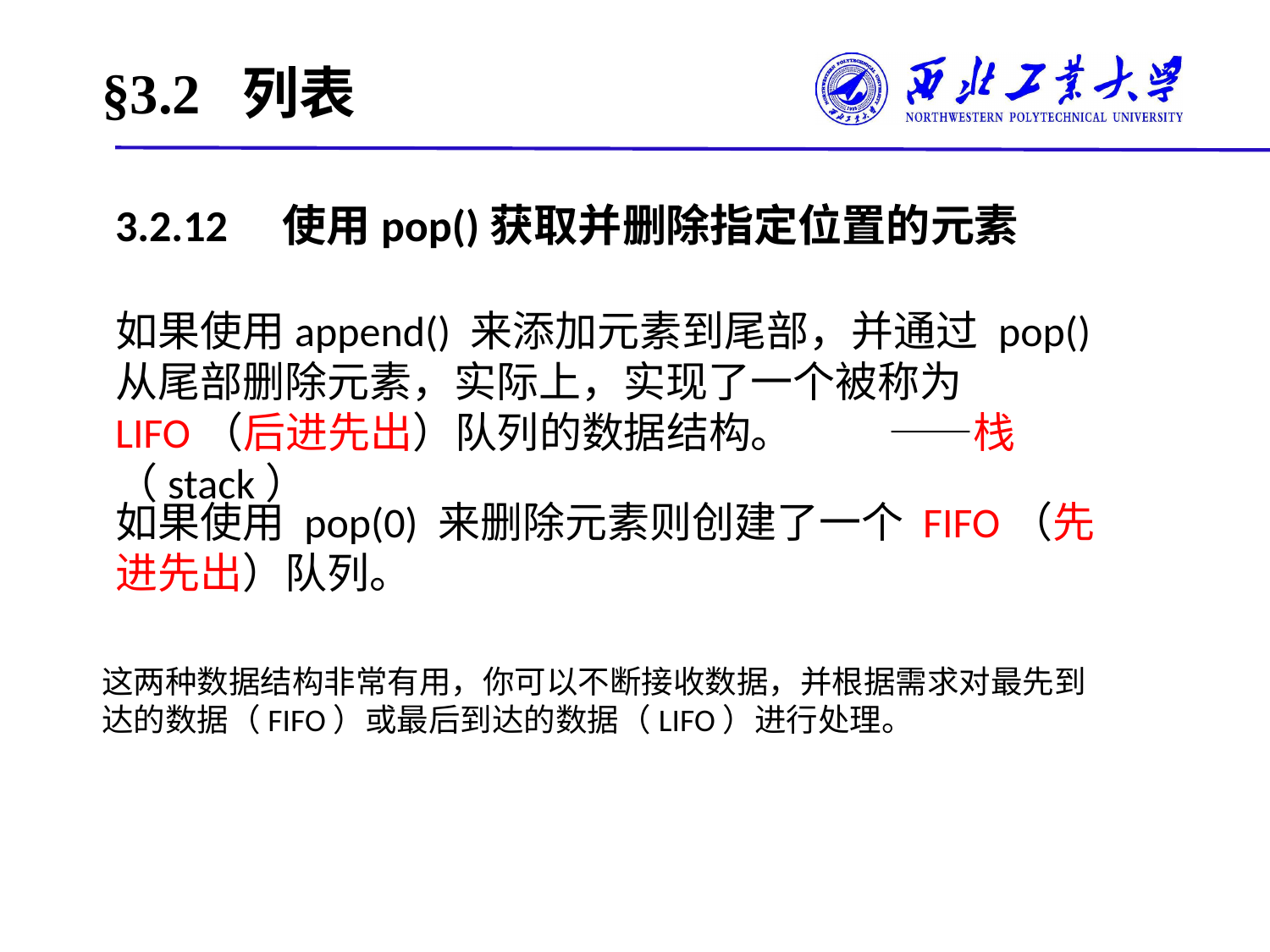

# §3.2  列表
3.2.12　使用pop()获取并删除指定位置的元素

如果使用append() 来添加元素到尾部，并通过 pop() 从尾部删除元素，实际上，实现了一个被称为 LIFO（后进先出）队列的数据结构。          ——栈（stack）

如果使用 pop(0) 来删除元素则创建了一个 FIFO（先进先出）队列。

这两种数据结构非常有用，你可以不断接收数据，并根据需求对最先到达的数据（FIFO）或最后到达的数据（LIFO）进行处理。